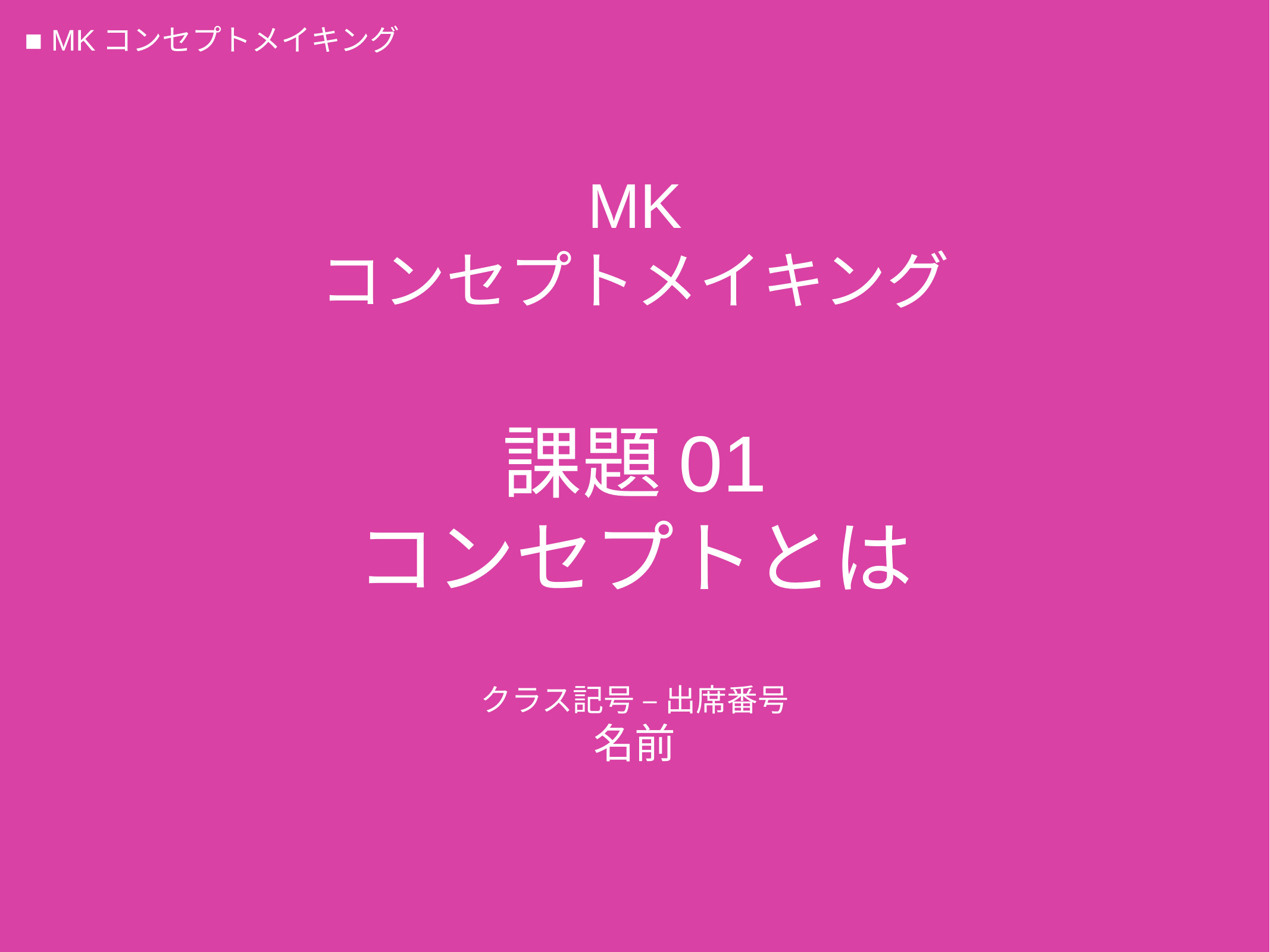

MK
コンセプトメイキング
# 課題01 コンセプトとは
クラス記号 – 出席番号
名前